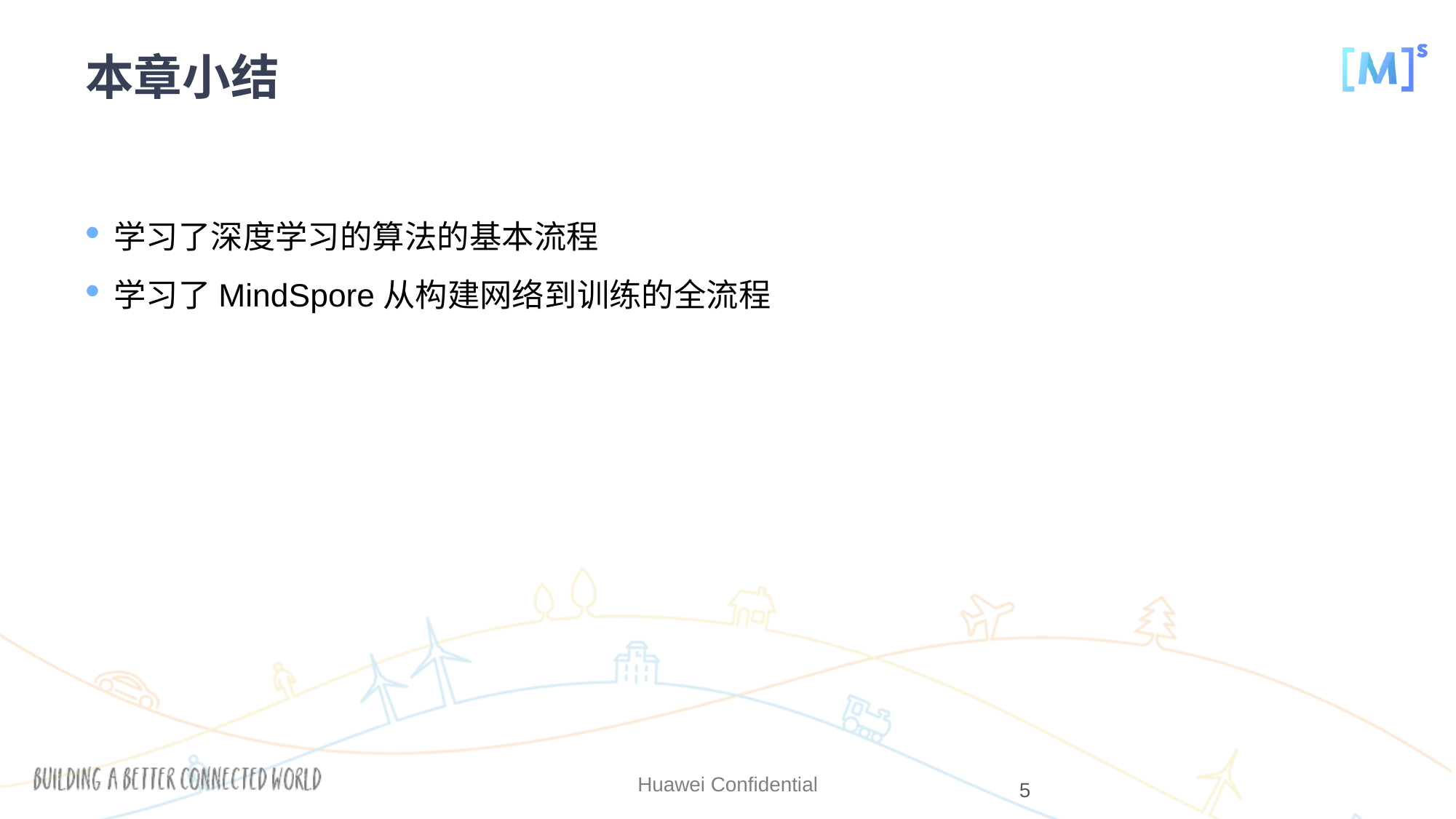

# 本章小结
学习了深度学习的算法的基本流程
学习了MindSpore从构建网络到训练的全流程